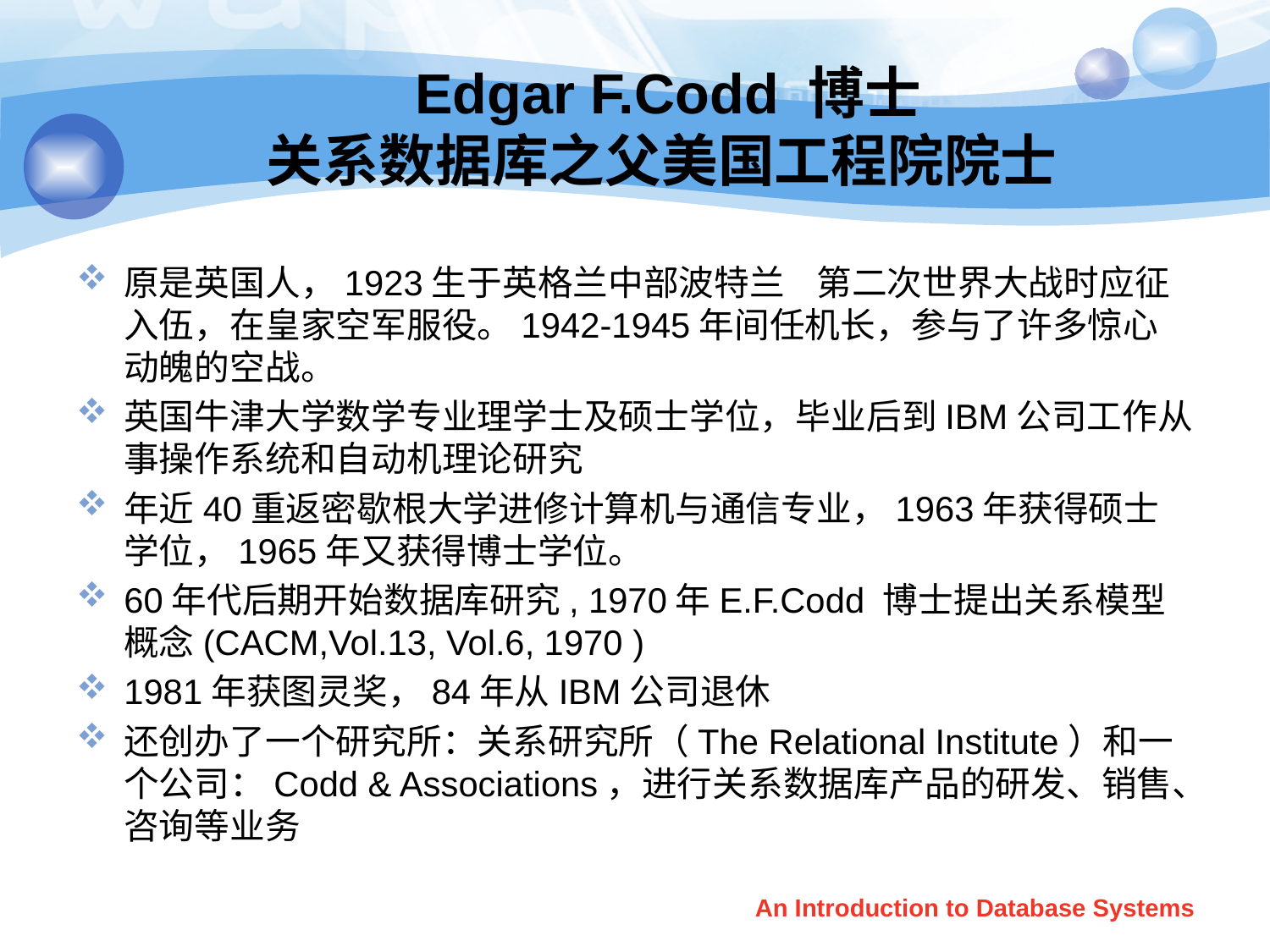

# Edgar F.Codd 博士 关系数据库之父美国工程院院士
原是英国人，1923生于英格兰中部波特兰    第二次世界大战时应征入伍，在皇家空军服役。1942-1945年间任机长，参与了许多惊心动魄的空战。
英国牛津大学数学专业理学士及硕士学位，毕业后到IBM公司工作从事操作系统和自动机理论研究
年近40重返密歇根大学进修计算机与通信专业，1963年获得硕士学位，1965年又获得博士学位。
60年代后期开始数据库研究, 1970年E.F.Codd 博士提出关系模型概念(CACM,Vol.13, Vol.6, 1970 )
1981年获图灵奖，84年从IBM公司退休
还创办了一个研究所：关系研究所（The Relational Institute）和一个公司：Codd & Associations，进行关系数据库产品的研发、销售、咨询等业务
An Introduction to Database Systems